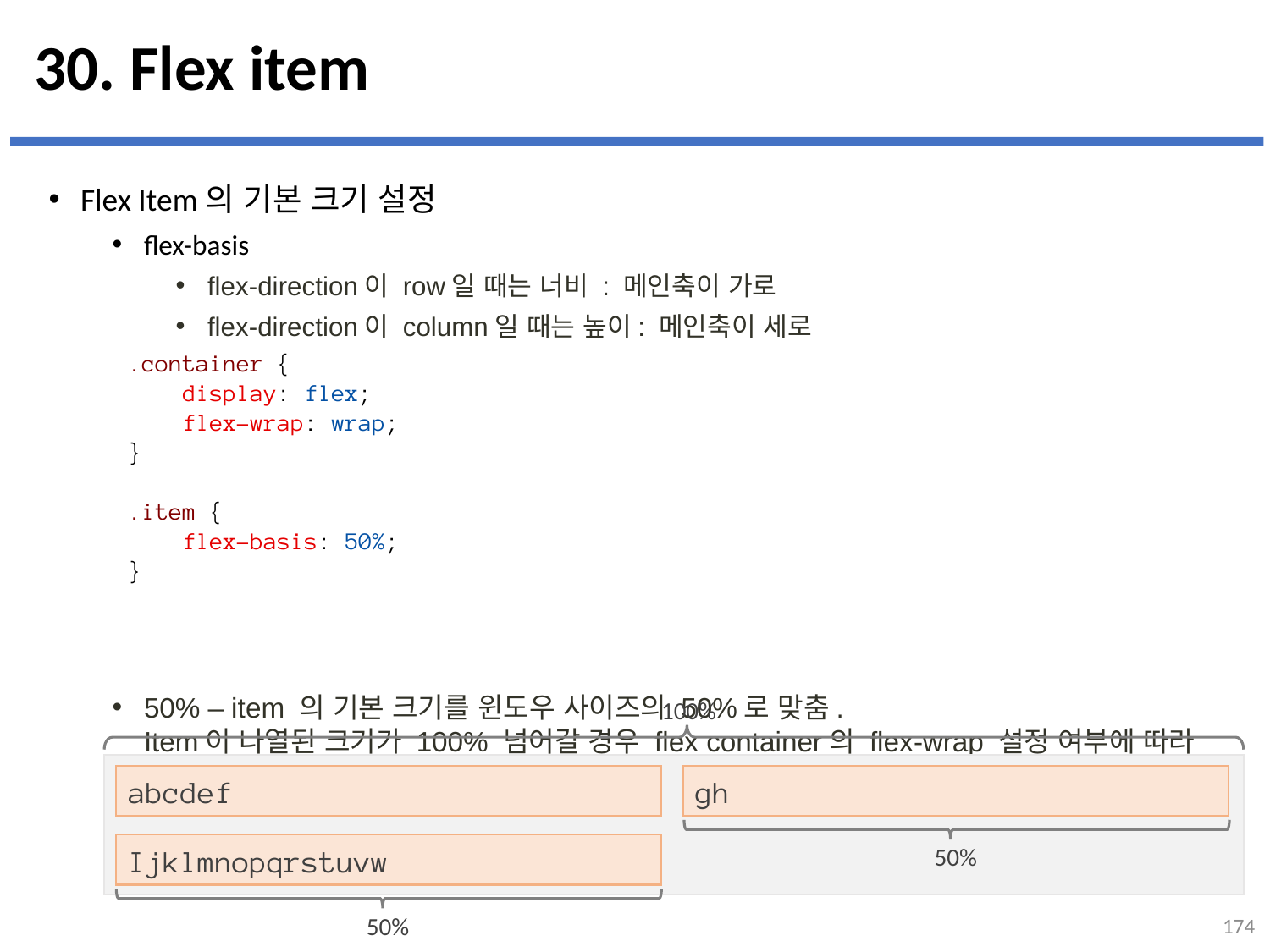

# 30. Flex item

Flex Item의 기본 크기 설정
flex-basis
flex-direction이 row일 때는 너비 : 메인축이 가로
flex-direction이 column일 때는 높이: 메인축이 세로

50% – item 의 기본 크기를 윈도우 사이즈의 50%로 맞춤.
Item이 나열된 크기가 100% 넘어갈 경우 flex container의 flex-wrap 설정 여부에 따라
개행 처리됨.
.container {
    display: flex;
    flex-wrap: wrap;
}
.item {
    flex-basis: 50%;
}

100%

abcdef
gh
Ijklmnopqrstuvw
50%
174
50%